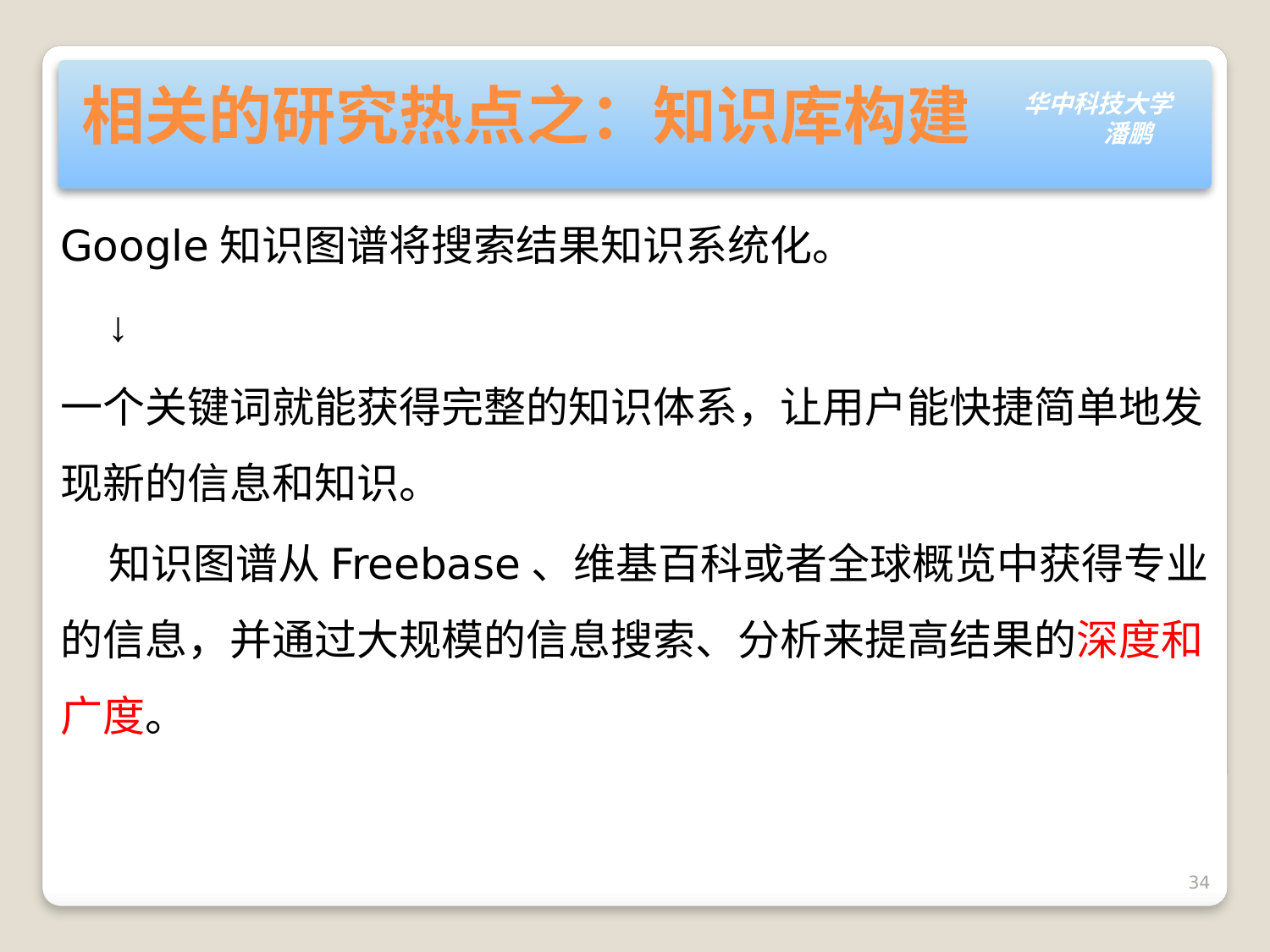

# 相关的研究热点之：知识库构建
Google知识图谱将搜索结果知识系统化。
    ↓
一个关键词就能获得完整的知识体系，让用户能快捷简单地发现新的信息和知识。
    知识图谱从Freebase、维基百科或者全球概览中获得专业的信息，并通过大规模的信息搜索、分析来提高结果的深度和广度。
34